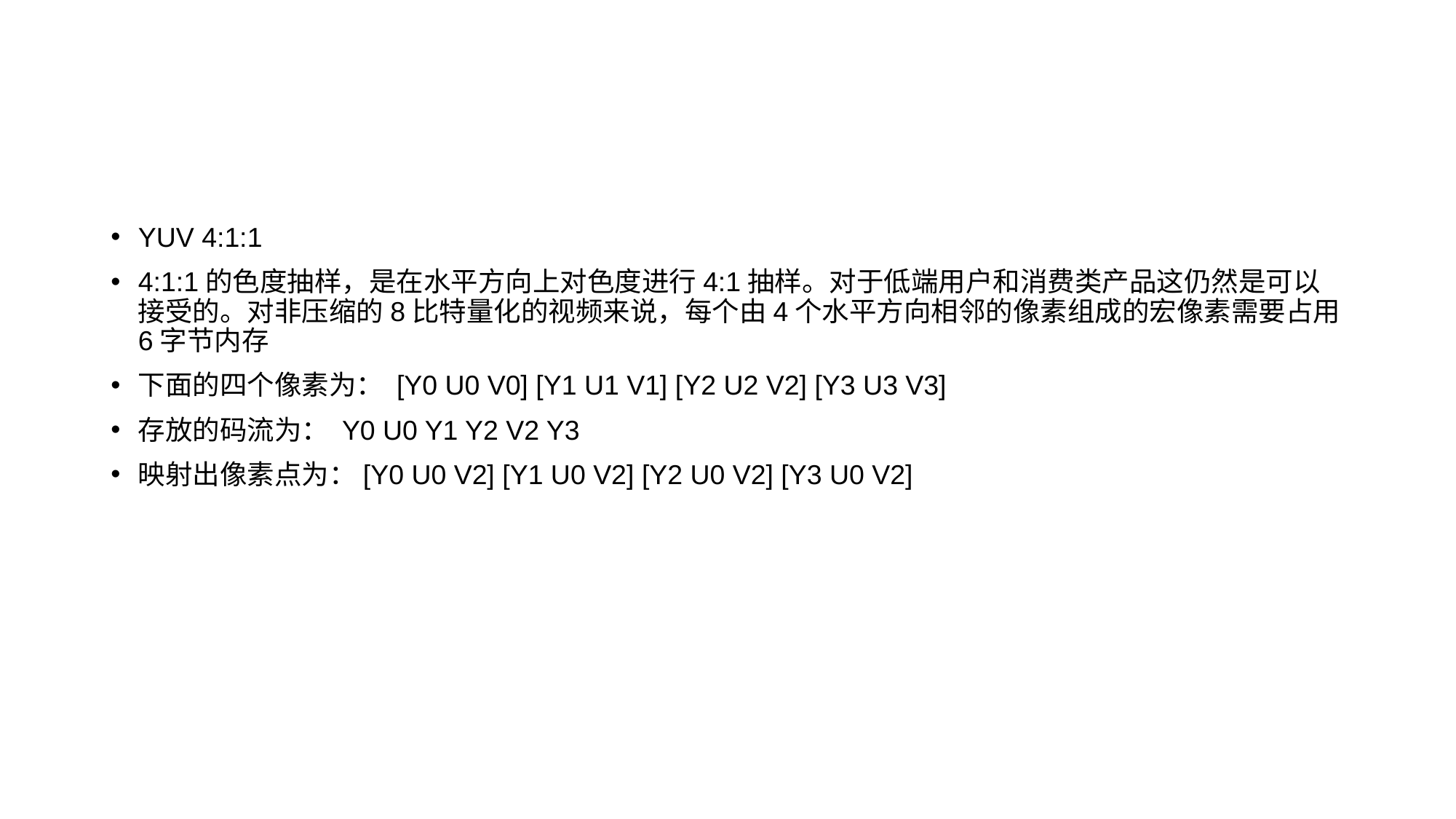

YUV 4:1:1
4:1:1的色度抽样，是在水平方向上对色度进行4:1抽样。对于低端用户和消费类产品这仍然是可以接受的。对非压缩的8比特量化的视频来说，每个由4个水平方向相邻的像素组成的宏像素需要占用6字节内存
下面的四个像素为： [Y0 U0 V0] [Y1 U1 V1] [Y2 U2 V2] [Y3 U3 V3]
存放的码流为： Y0 U0 Y1 Y2 V2 Y3
映射出像素点为：[Y0 U0 V2] [Y1 U0 V2] [Y2 U0 V2] [Y3 U0 V2]